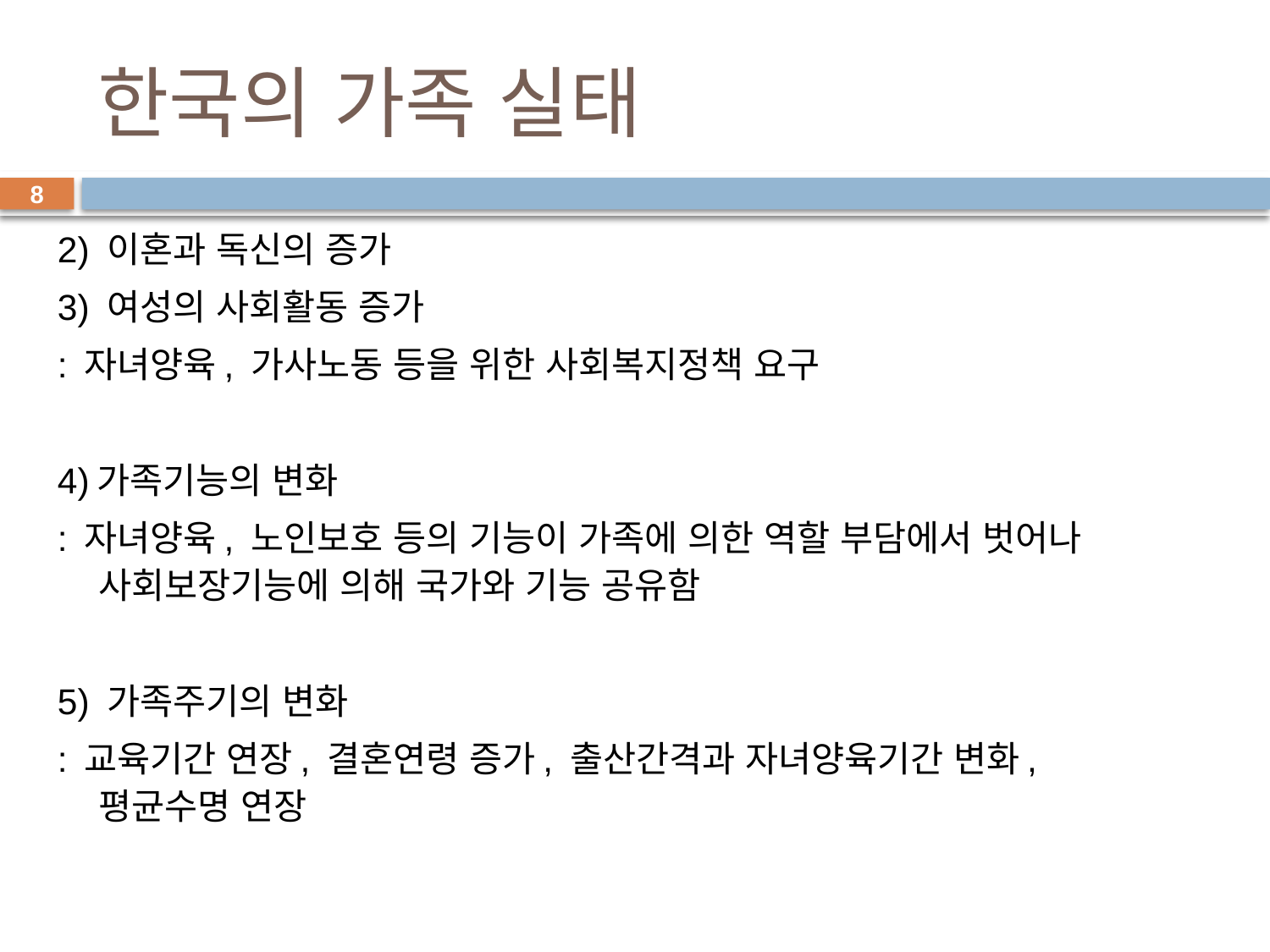

# 한국의 가족 실태
8
2) 이혼과 독신의 증가
3) 여성의 사회활동 증가
: 자녀양육, 가사노동 등을 위한 사회복지정책 요구

4)가족기능의 변화
: 자녀양육, 노인보호 등의 기능이 가족에 의한 역할 부담에서 벗어나 사회보장기능에 의해 국가와 기능 공유함

5) 가족주기의 변화
: 교육기간 연장, 결혼연령 증가, 출산간격과 자녀양육기간 변화, 평균수명 연장